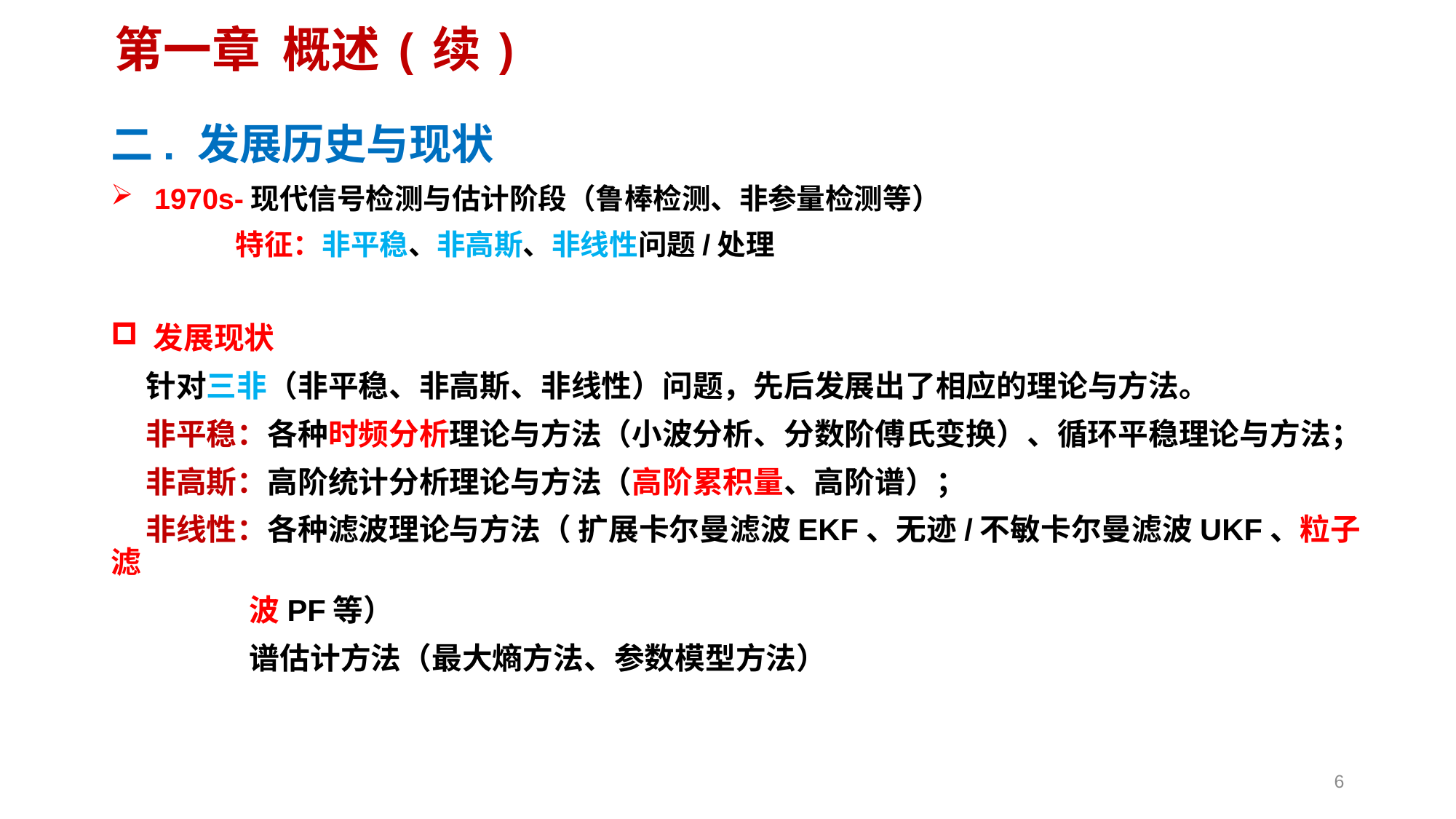

# 第一章  概述(续)
二. 发展历史与现状
  1970s-现代信号检测与估计阶段（鲁棒检测、非参量检测等）
                  特征：非平稳、非高斯、非线性问题/处理

 发展现状
    针对三非（非平稳、非高斯、非线性）问题，先后发展出了相应的理论与方法。
    非平稳：各种时频分析理论与方法（小波分析、分数阶傅氏变换）、循环平稳理论与方法；
    非高斯：高阶统计分析理论与方法（高阶累积量、高阶谱）；
    非线性：各种滤波理论与方法（ 扩展卡尔曼滤波EKF、无迹/不敏卡尔曼滤波UKF、粒子滤
                   波PF等）
                   谱估计方法（最大熵方法、参数模型方法）

6